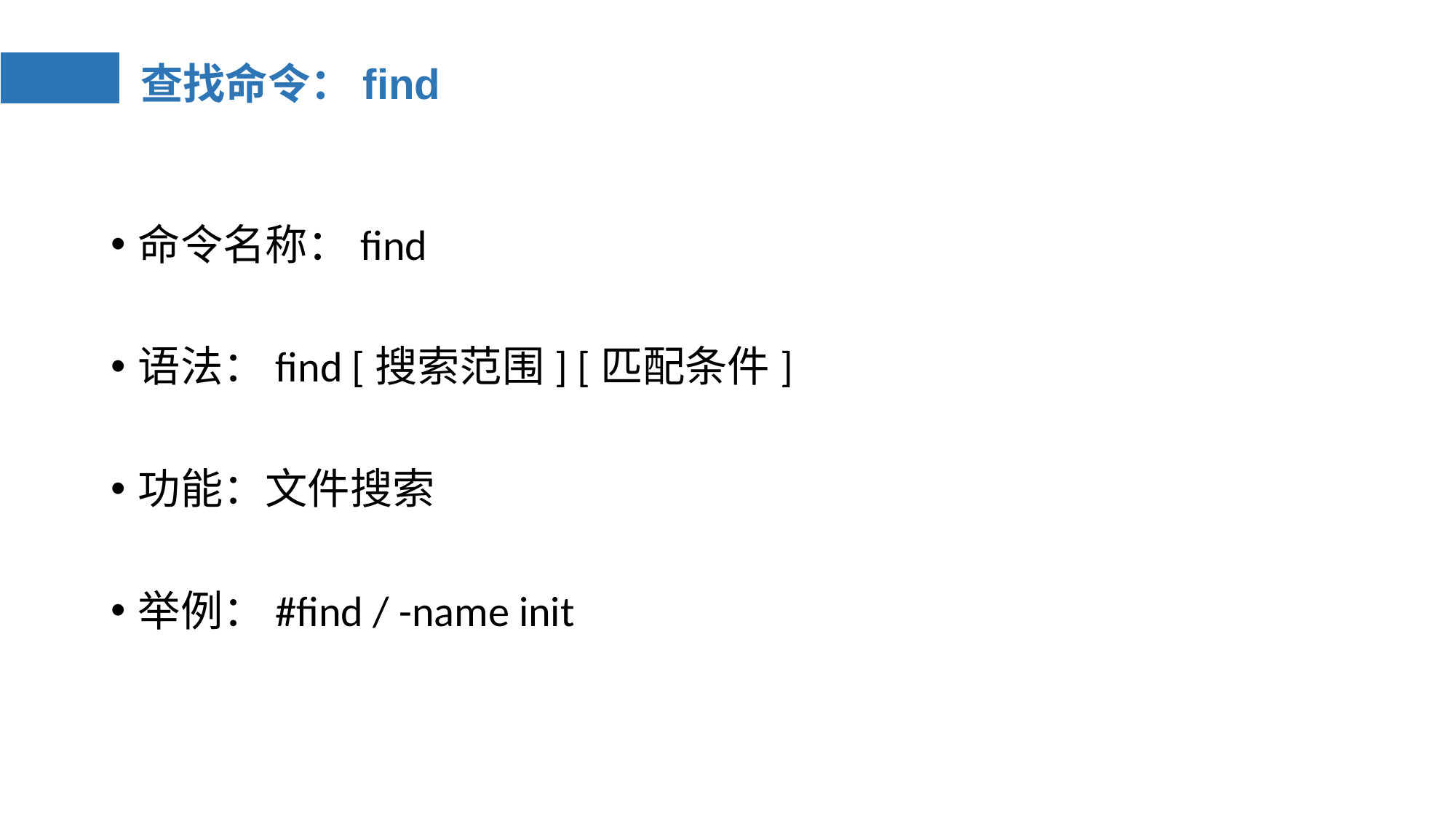

# 查找命令：find
命令名称：find

语法：find [搜索范围] [匹配条件]

功能：文件搜索

举例：#find / -name init